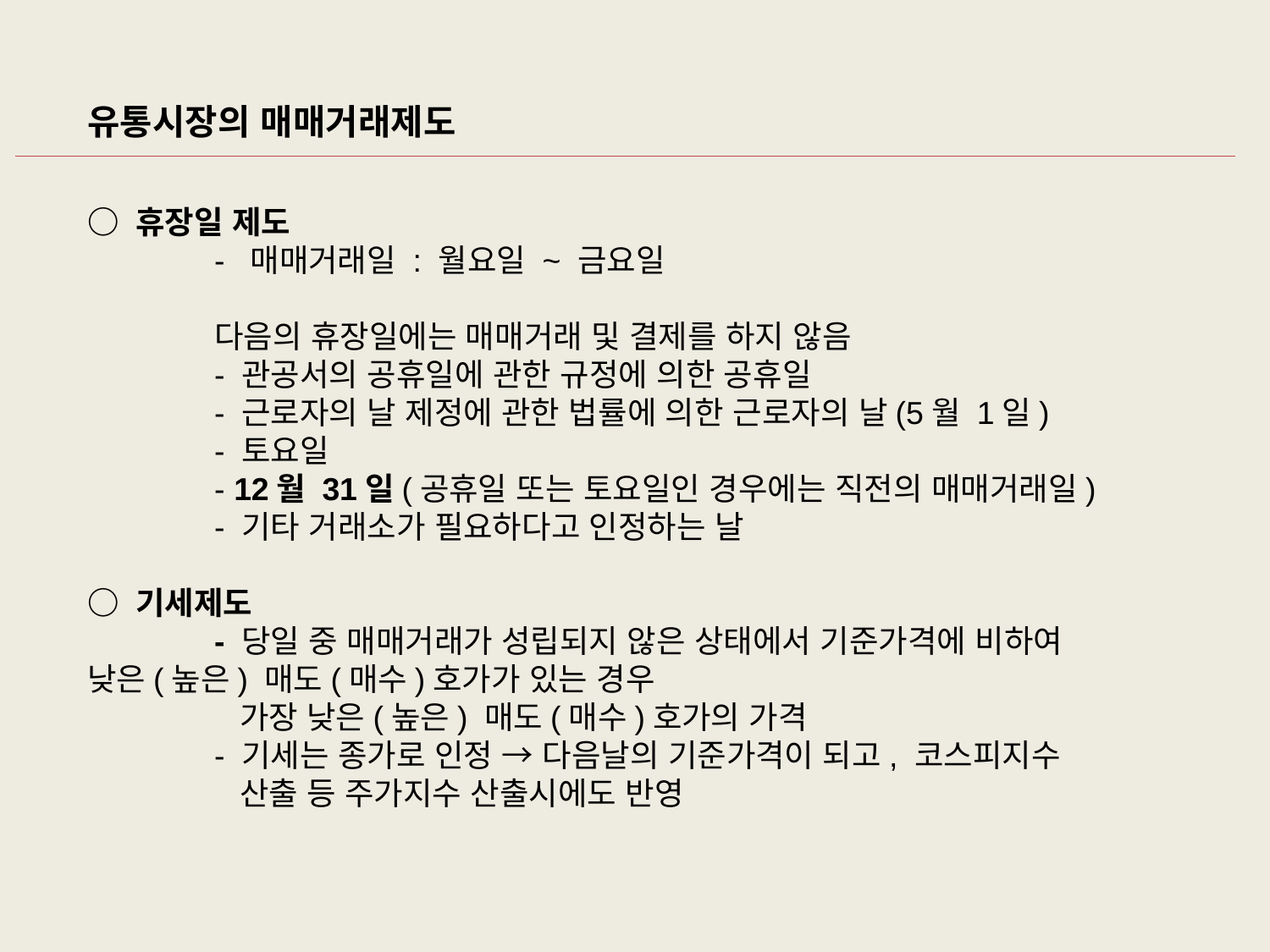

# 유통시장의 매매거래제도
○ 휴장일 제도
	-  매매거래일 : 월요일 ~ 금요일

	다음의 휴장일에는 매매거래 및 결제를 하지 않음
 	- 관공서의 공휴일에 관한 규정에 의한 공휴일
 	- 근로자의 날 제정에 관한 법률에 의한 근로자의 날(5월 1일)
 	- 토요일
 	- 12월 31일(공휴일 또는 토요일인 경우에는 직전의 매매거래일)
 	- 기타 거래소가 필요하다고 인정하는 날

○ 기세제도
	- 당일 중 매매거래가 성립되지 않은 상태에서 기준가격에 비하여 	  낮은(높은) 매도(매수)호가가 있는 경우
	  가장 낮은(높은) 매도(매수)호가의 가격
	- 기세는 종가로 인정 → 다음날의 기준가격이 되고, 코스피지수
	  산출 등 주가지수 산출시에도 반영